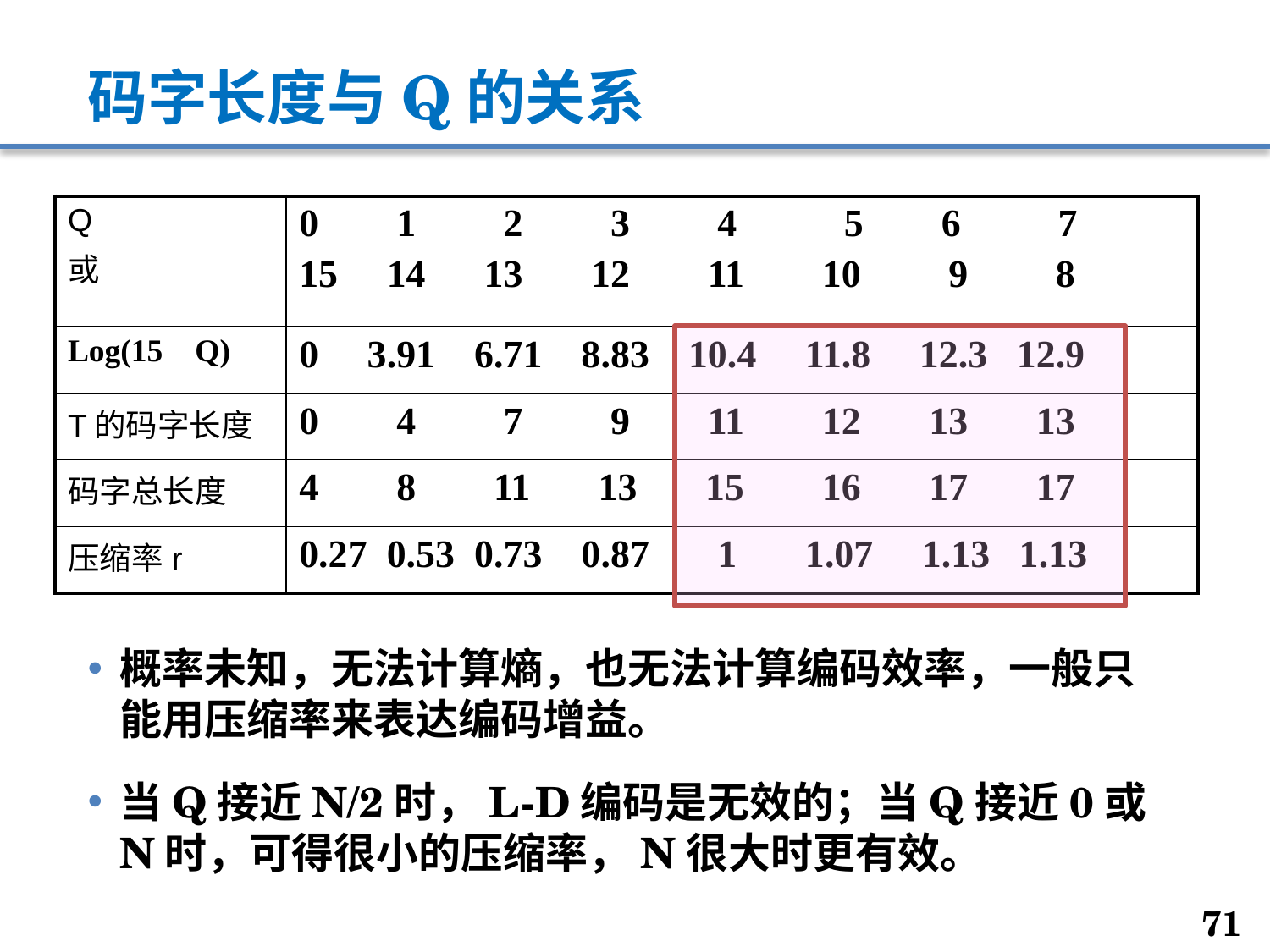

# 码字长度与Q的关系
| Q 或 | 0 1 2 3 4 5 6 7 15 14 13 12 11 10 9 8 |
| --- | --- |
| Log(15 Q) | 0 3.91 6.71 8.83 10.4 11.8 12.3 12.9 |
| T的码字长度 | 0 4 7 9 11 12 13 13 |
| 码字总长度 | 4 8 11 13 15 16 17 17 |
| 压缩率r | 0.27 0.53 0.73 0.87 1 1.07 1.13 1.13 |

概率未知，无法计算熵，也无法计算编码效率，一般只能用压缩率来表达编码增益。
当Q接近N/2时，L-D编码是无效的；当Q接近0或N时，可得很小的压缩率，N很大时更有效。
71